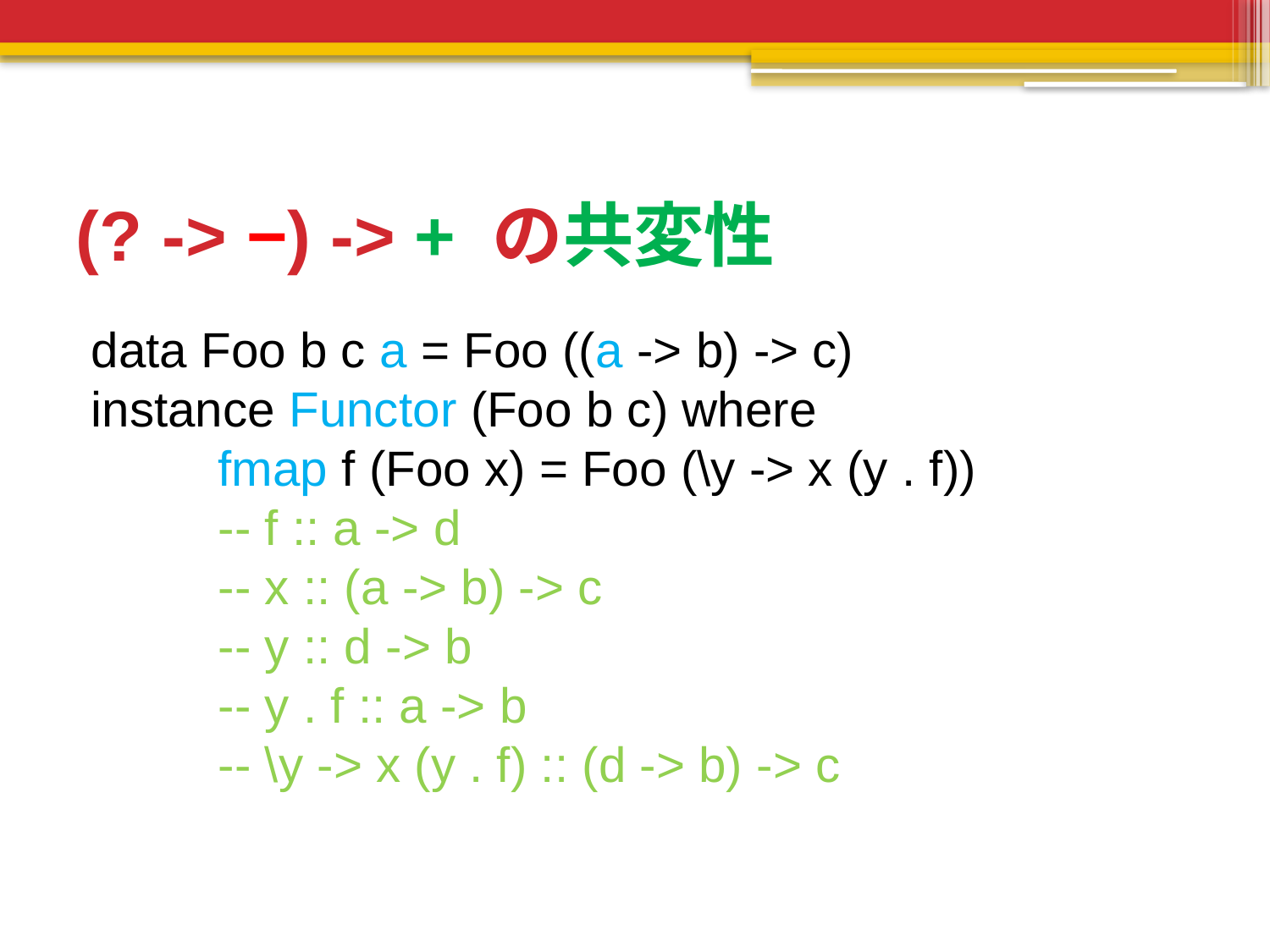

# (? -> −) -> + の共変性
data Foo b c a = Foo ((a -> b) -> c)
instance Functor (Foo b c) where
	fmap f (Foo x) = Foo (\y -> x (y . f))
	-- f :: a -> d
	-- x :: (a -> b) -> c
	-- y :: d -> b
	-- y . f :: a -> b
	-- \y -> x (y . f) :: (d -> b) -> c